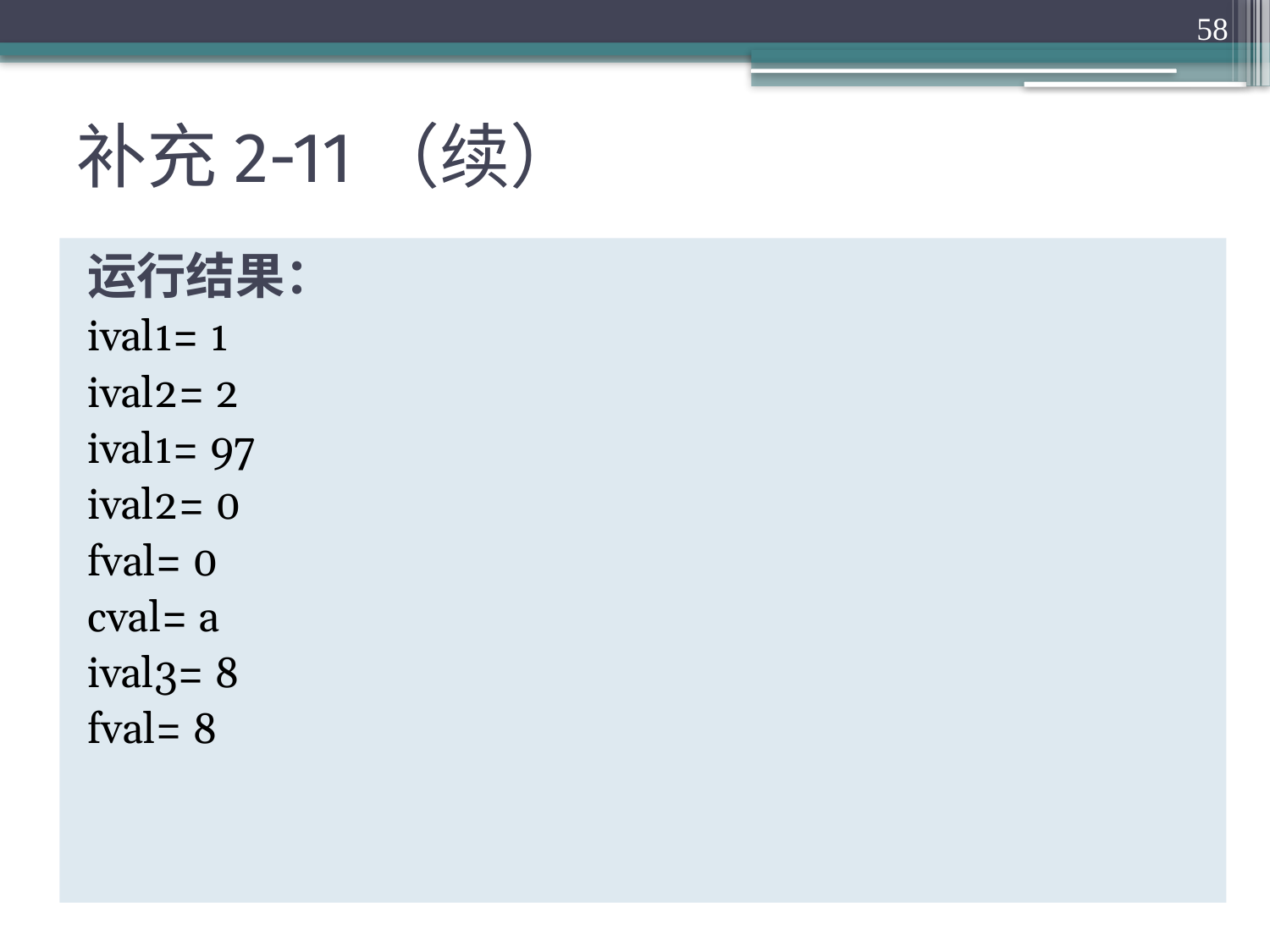

58
# 补充2-11（续）
运行结果：
ival1= 1
ival2= 2
ival1= 97
ival2= 0
fval= 0
cval= a
ival3= 8
fval= 8